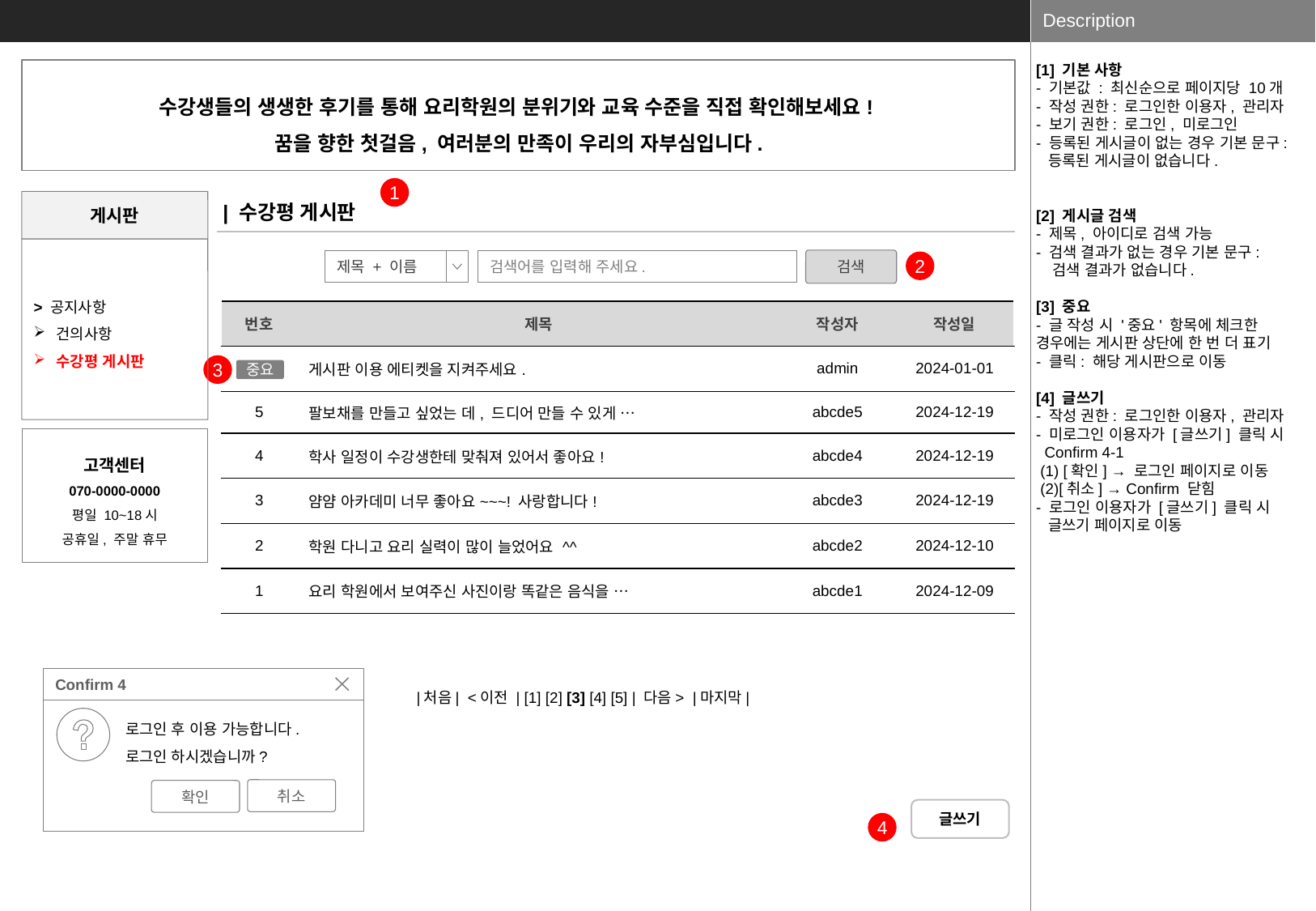

[1] 기본 사항
- 기본값 : 최신순으로 페이지당 10개
- 작성 권한: 로그인한 이용자, 관리자
- 보기 권한: 로그인, 미로그인
- 등록된 게시글이 없는 경우 기본 문구:
  등록된 게시글이 없습니다.

[2] 게시글 검색
- 제목, 아이디로 검색 가능
- 검색 결과가 없는 경우 기본 문구:
   검색 결과가 없습니다.

[3] 중요
- 글 작성 시 '중요' 항목에 체크한 경우에는 게시판 상단에 한 번 더 표기
- 클릭: 해당 게시판으로 이동

[4] 글쓰기
- 작성 권한: 로그인한 이용자, 관리자
- 미로그인 이용자가 [글쓰기] 클릭 시
  Confirm 4-1
 (1) [확인] → 로그인 페이지로 이동
 (2)[취소] → Confirm 닫힘
- 로그인 이용자가 [글쓰기] 클릭 시
  글쓰기 페이지로 이동

수강생들의 생생한 후기를 통해 요리학원의 분위기와 교육 수준을 직접 확인해보세요!
꿈을 향한 첫걸음, 여러분의 만족이 우리의 자부심입니다.
1
게시판
| 수강평 게시판
> 공지사항
건의사항
수강평 게시판
검색
검색어를 입력해 주세요.
제목 + 이름

2
| 번호 | 제목 | 작성자 | 작성일 |
| --- | --- | --- | --- |
|  | 게시판 이용 에티켓을 지켜주세요. | admin | 2024-01-01 |
| 5 | 팔보채를 만들고 싶었는 데, 드디어 만들 수 있게 … | abcde5 | 2024-12-19 |
| 4 | 학사 일정이 수강생한테 맞춰져 있어서 좋아요! | abcde4 | 2024-12-19 |
| 3 | 얌얌 아카데미 너무 좋아요~~~! 사랑합니다! | abcde3 | 2024-12-19 |
| 2 | 학원 다니고 요리 실력이 많이 늘었어요 ^^ | abcde2 | 2024-12-10 |
| 1 | 요리 학원에서 보여주신 사진이랑 똑같은 음식을 … | abcde1 | 2024-12-09 |
3
중요
고객센터
070-0000-0000
평일 10~18시
공휴일, 주말 휴무
Confirm 4

로그인 후 이용 가능합니다.
로그인 하시겠습니까?

취소
확인
Abort
|처음|  <이전 | [1] [2] [3] [4] [5] | 다음>  |마지막|
글쓰기
4